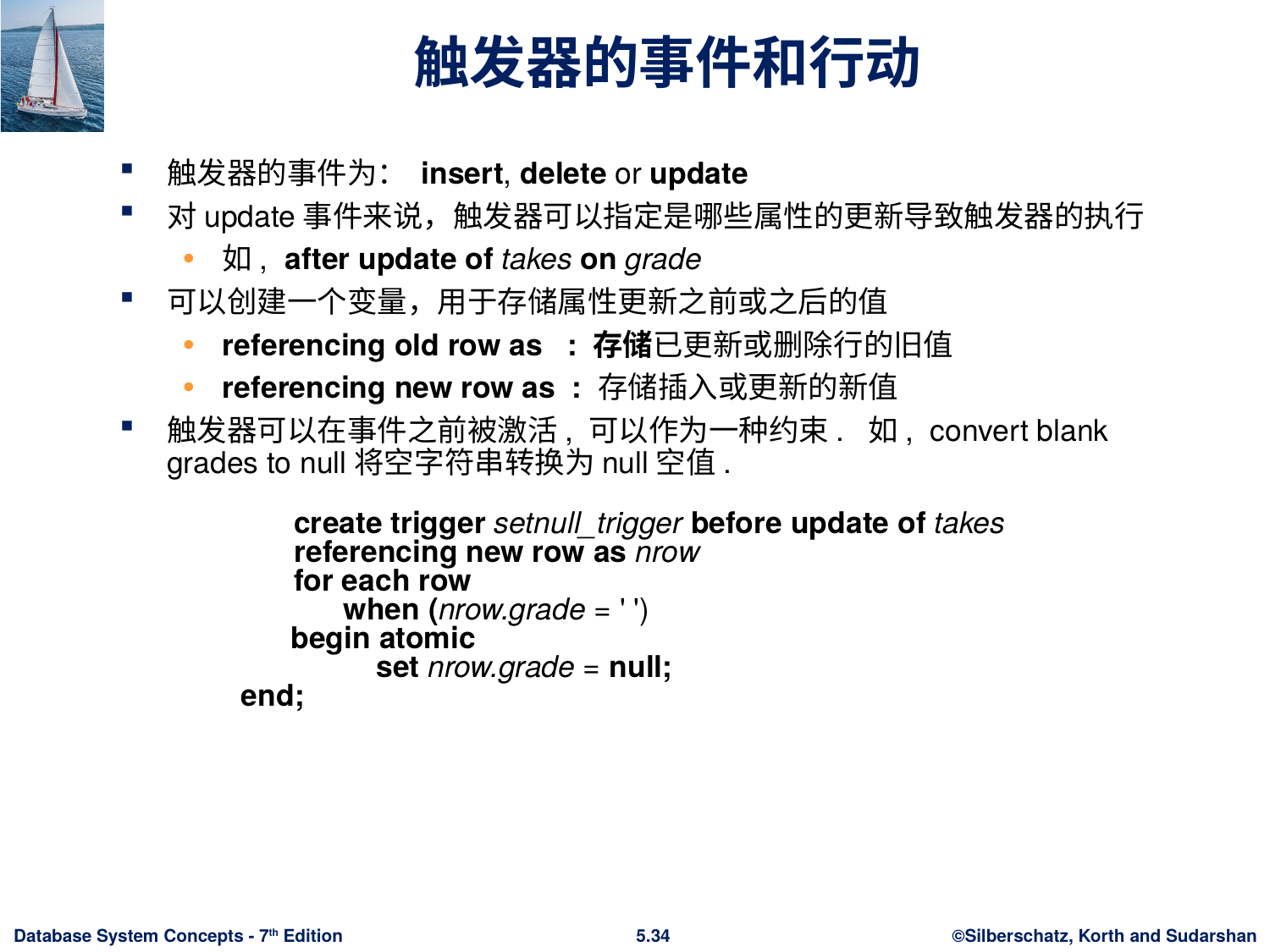

# 触发器的事件和行动
触发器的事件为： insert, delete or update
对update事件来说，触发器可以指定是哪些属性的更新导致触发器的执行
如,  after update of takes on grade
可以创建一个变量，用于存储属性更新之前或之后的值
referencing old row as   : 存储已更新或删除行的旧值
referencing new row as  : 存储插入或更新的新值
触发器可以在事件之前被激活, 可以作为一种约束.  如,  convert blank grades to null将空字符串转换为null空值.

		create trigger setnull_trigger before update of takes
	referencing new row as nrow
	for each row
	      when (nrow.grade = ' ')
               begin atomic
	          set nrow.grade = null;
         end;